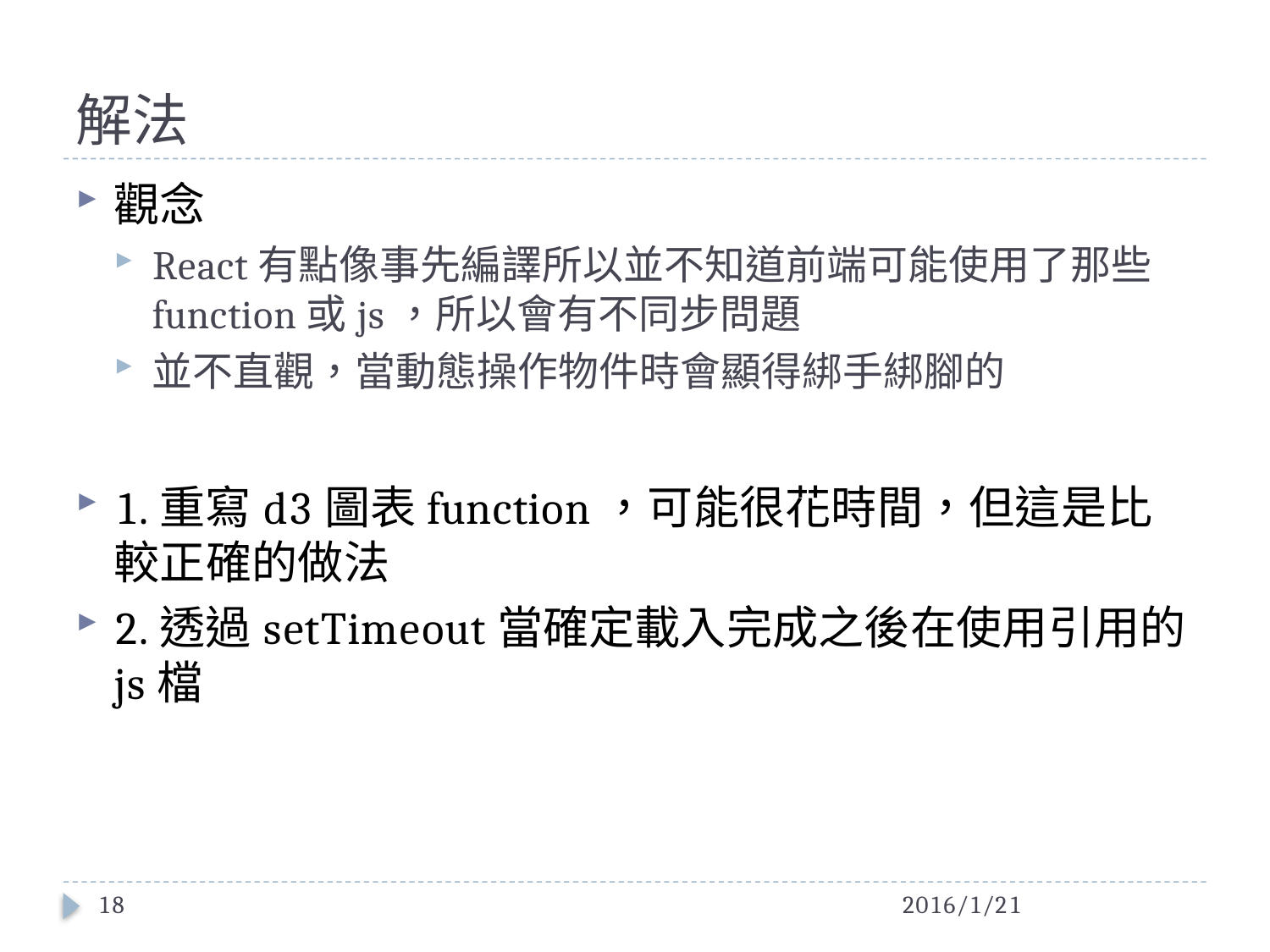

# 解法
觀念
React有點像事先編譯所以並不知道前端可能使用了那些function或js，所以會有不同步問題
並不直觀，當動態操作物件時會顯得綁手綁腳的

1.重寫d3圖表function，可能很花時間，但這是比較正確的做法
2.透過setTimeout當確定載入完成之後在使用引用的js檔

18
2016/1/21